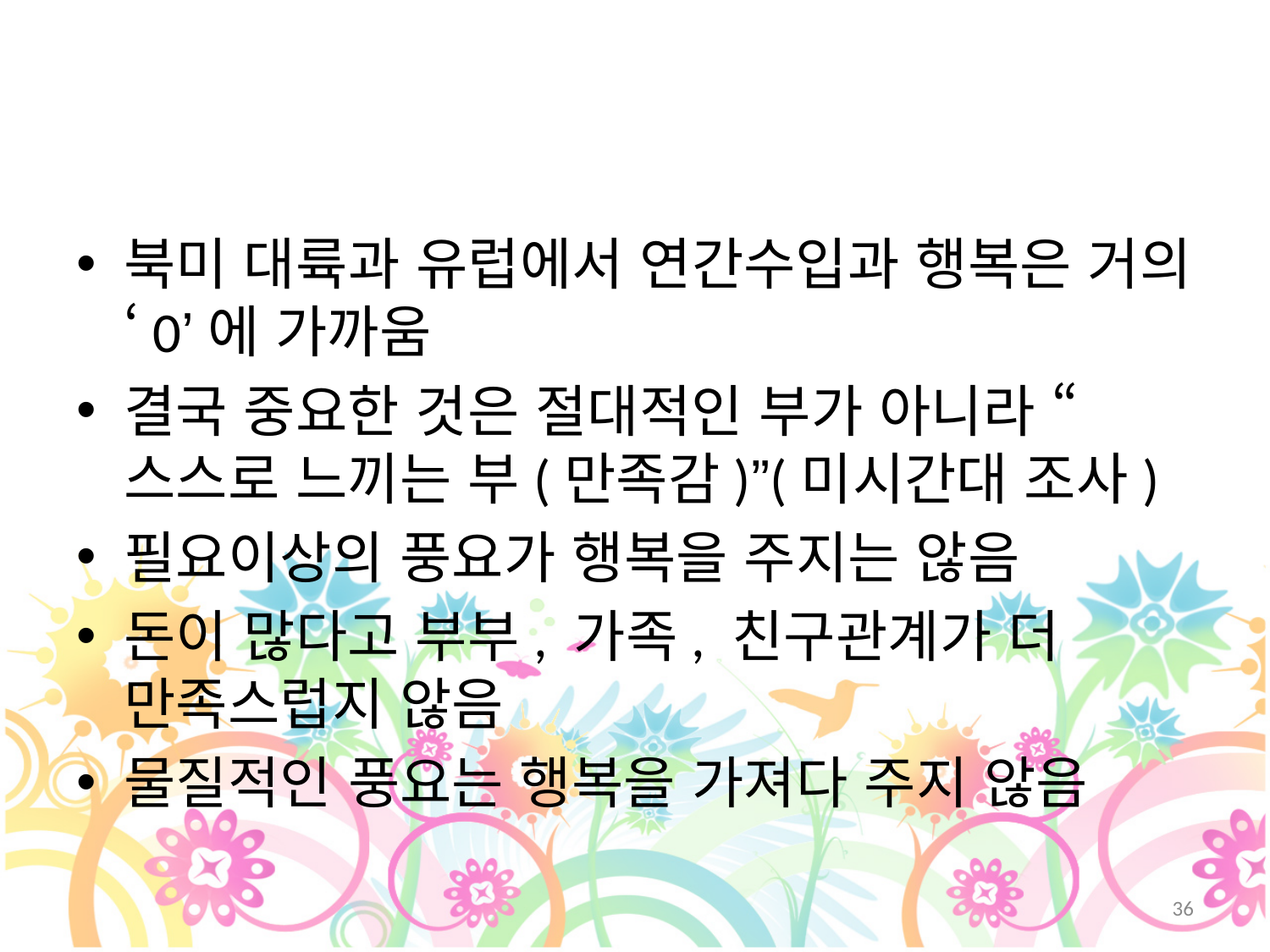

#
북미 대륙과 유럽에서 연간수입과 행복은 거의 ‘0’에 가까움
결국 중요한 것은 절대적인 부가 아니라 “스스로 느끼는 부(만족감)”(미시간대 조사)
필요이상의 풍요가 행복을 주지는 않음
돈이 많다고 부부, 가족, 친구관계가 더 만족스럽지 않음
물질적인 풍요는 행복을 가져다 주지 않음
36